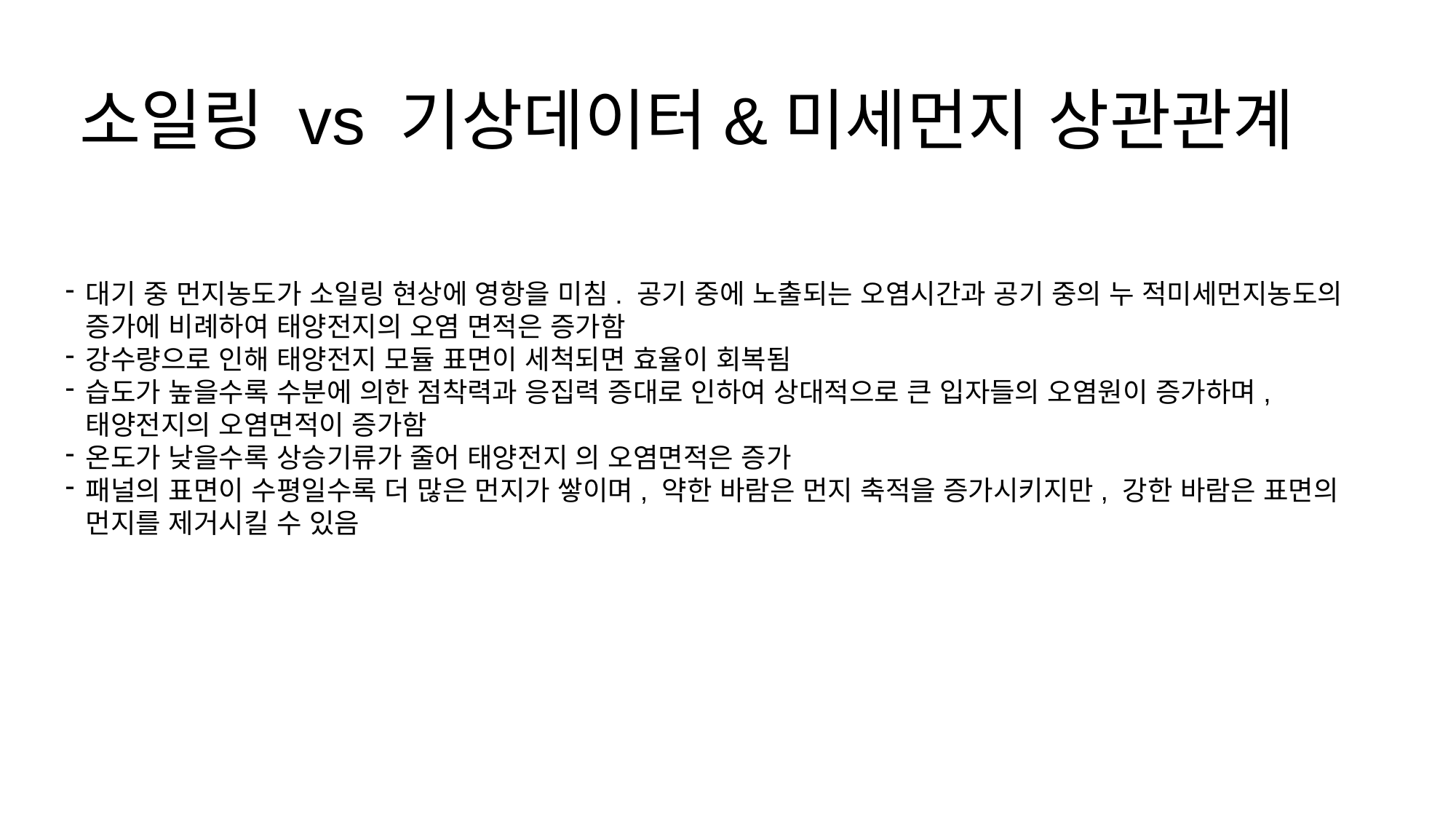

# 소일링 vs 기상데이터&미세먼지 상관관계

대기 중 먼지농도가 소일링 현상에 영항을 미침. 공기 중에 노출되는 오염시간과 공기 중의 누 적미세먼지농도의 증가에 비례하여 태양전지의 오염 면적은 증가함
강수량으로 인해 태양전지 모듈 표면이 세척되면 효율이 회복됨
습도가 높을수록 수분에 의한 점착력과 응집력 증대로 인하여 상대적으로 큰 입자들의 오염원이 증가하며, 태양전지의 오염면적이 증가함
온도가 낮을수록 상승기류가 줄어 태양전지 의 오염면적은 증가
패널의 표면이 수평일수록 더 많은 먼지가 쌓이며, 약한 바람은 먼지 축적을 증가시키지만, 강한 바람은 표면의 먼지를 제거시킬 수 있음